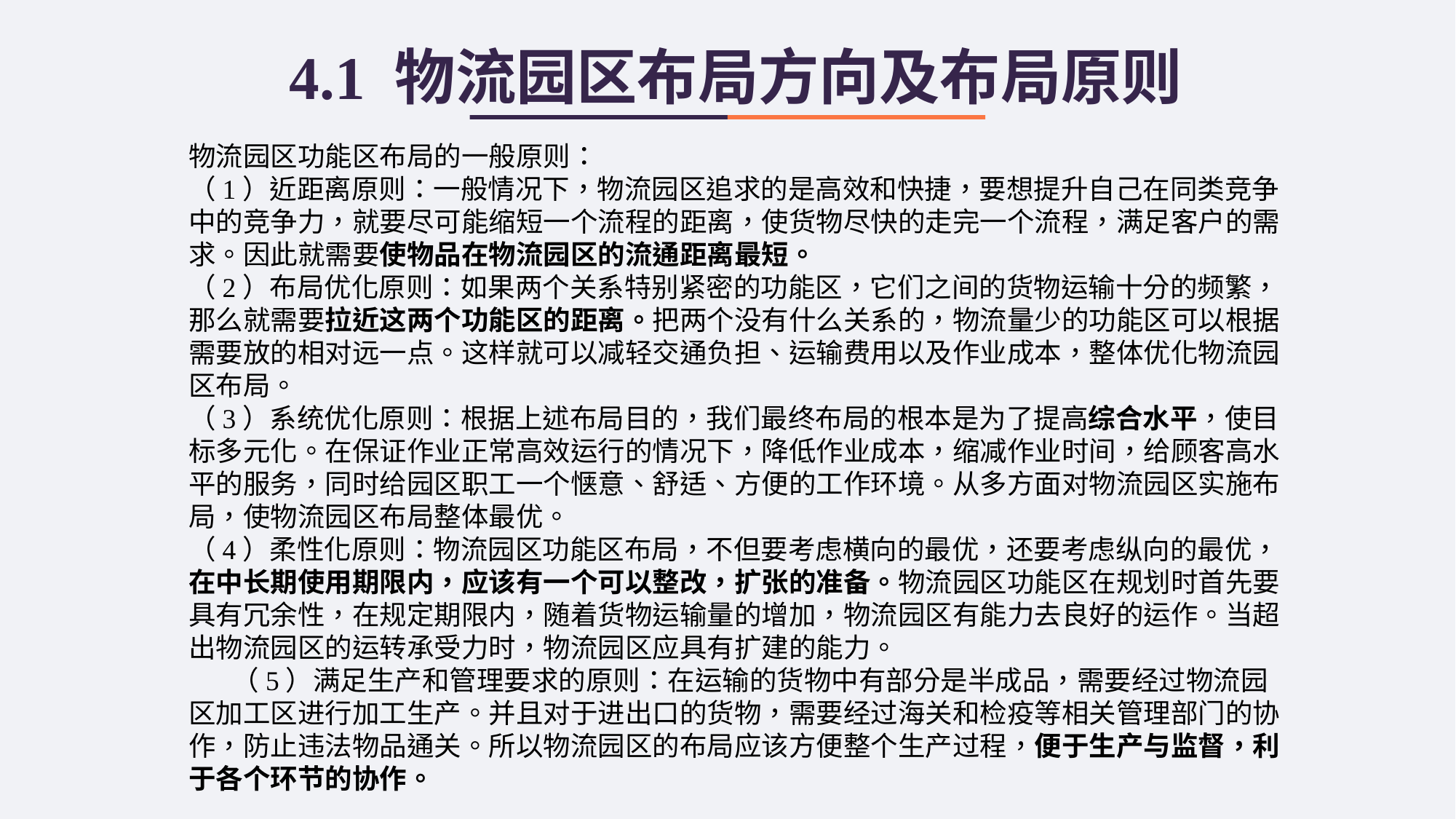

# 4.1 物流园区布局方向及布局原则
物流园区功能区布局的一般原则：（1）近距离原则：一般情况下，物流园区追求的是高效和快捷，要想提升自己在同类竞争中的竞争力，就要尽可能缩短一个流程的距离，使货物尽快的走完一个流程，满足客户的需求。因此就需要使物品在物流园区的流通距离最短。（2）布局优化原则：如果两个关系特别紧密的功能区，它们之间的货物运输十分的频繁，那么就需要拉近这两个功能区的距离。把两个没有什么关系的，物流量少的功能区可以根据需要放的相对远一点。这样就可以减轻交通负担、运输费用以及作业成本，整体优化物流园区布局。（3）系统优化原则：根据上述布局目的，我们最终布局的根本是为了提高综合水平，使目标多元化。在保证作业正常高效运行的情况下，降低作业成本，缩减作业时间，给顾客高水平的服务，同时给园区职工一个惬意、舒适、方便的工作环境。从多方面对物流园区实施布局，使物流园区布局整体最优。（4）柔性化原则：物流园区功能区布局，不但要考虑横向的最优，还要考虑纵向的最优，在中长期使用期限内，应该有一个可以整改，扩张的准备。物流园区功能区在规划时首先要具有冗余性，在规定期限内，随着货物运输量的增加，物流园区有能力去良好的运作。当超出物流园区的运转承受力时，物流园区应具有扩建的能力。（5）满足生产和管理要求的原则：在运输的货物中有部分是半成品，需要经过物流园区加工区进行加工生产。并且对于进出口的货物，需要经过海关和检疫等相关管理部门的协作，防止违法物品通关。所以物流园区的布局应该方便整个生产过程，便于生产与监督，利于各个环节的协作。